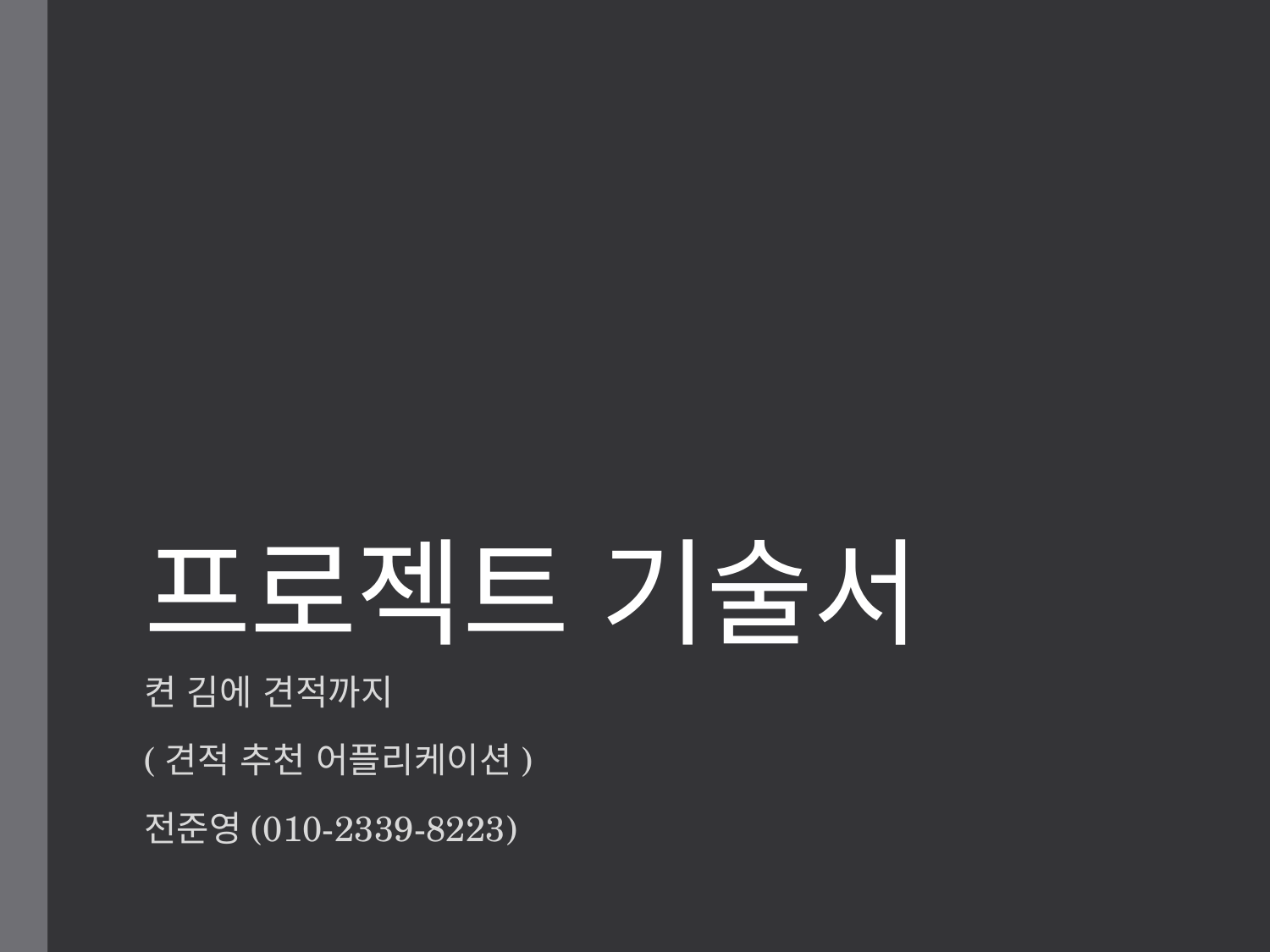

# 프로젝트 기술서
켠 김에 견적까지
(견적 추천 어플리케이션)
전준영(010-2339-8223)